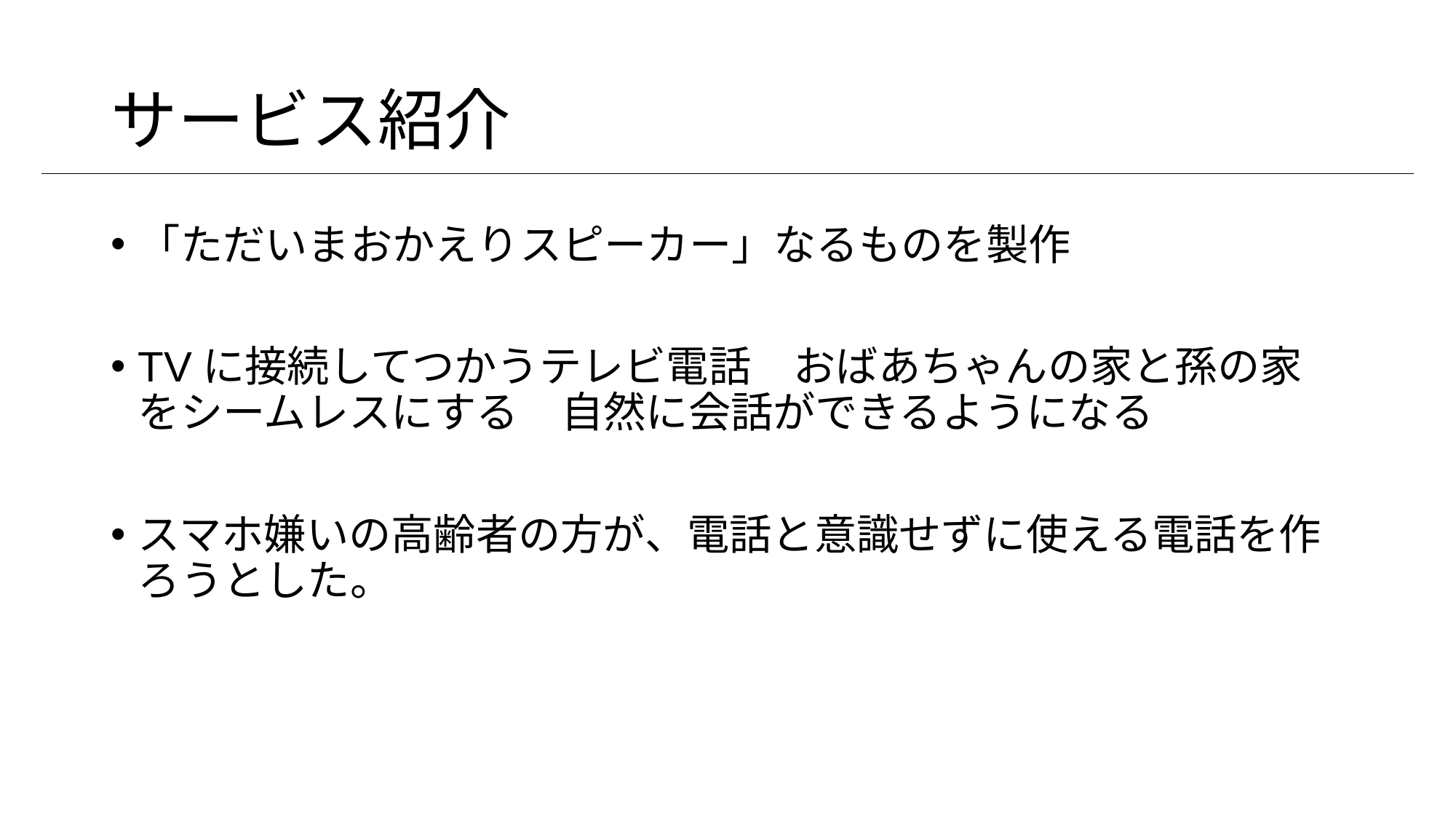

# サービス紹介
「ただいまおかえりスピーカー」なるものを製作

TVに接続してつかうテレビ電話　おばあちゃんの家と孫の家をシームレスにする　自然に会話ができるようになる

スマホ嫌いの高齢者の方が、電話と意識せずに使える電話を作ろうとした。